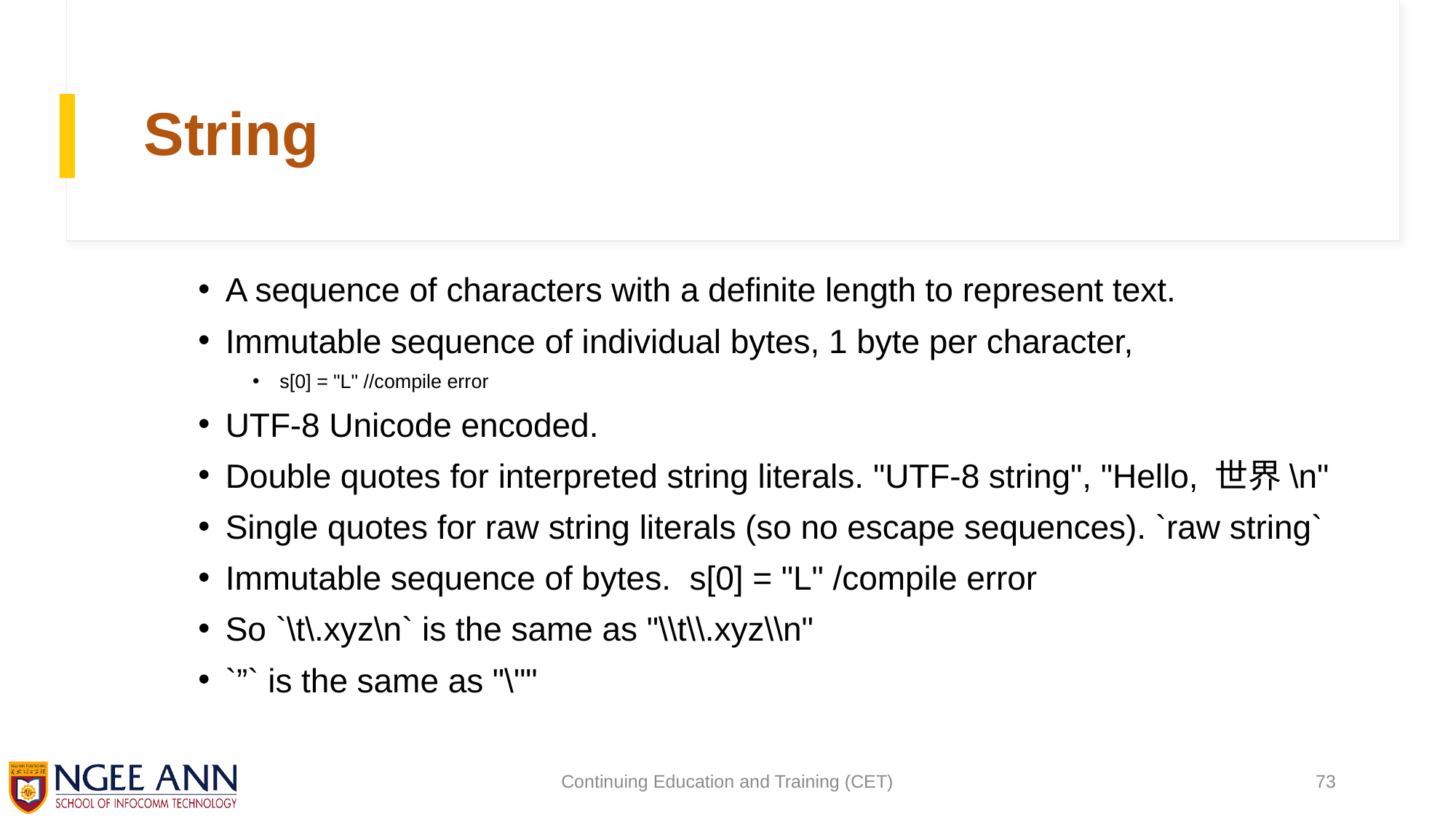

# String
A sequence of characters with a definite length to represent text.
Immutable sequence of individual bytes, 1 byte per character,
s[0] = "L" //compile error
UTF-8 Unicode encoded.
Double quotes for interpreted string literals. "UTF-8 string", "Hello, 世界\n"
Single quotes for raw string literals (so no escape sequences). `raw string`
Immutable sequence of bytes.  s[0] = "L" /compile error
So `\t\.xyz\n` is the same as "\\t\\.xyz\\n"
`”` is the same as "\""

Continuing Education and Training (CET)
73